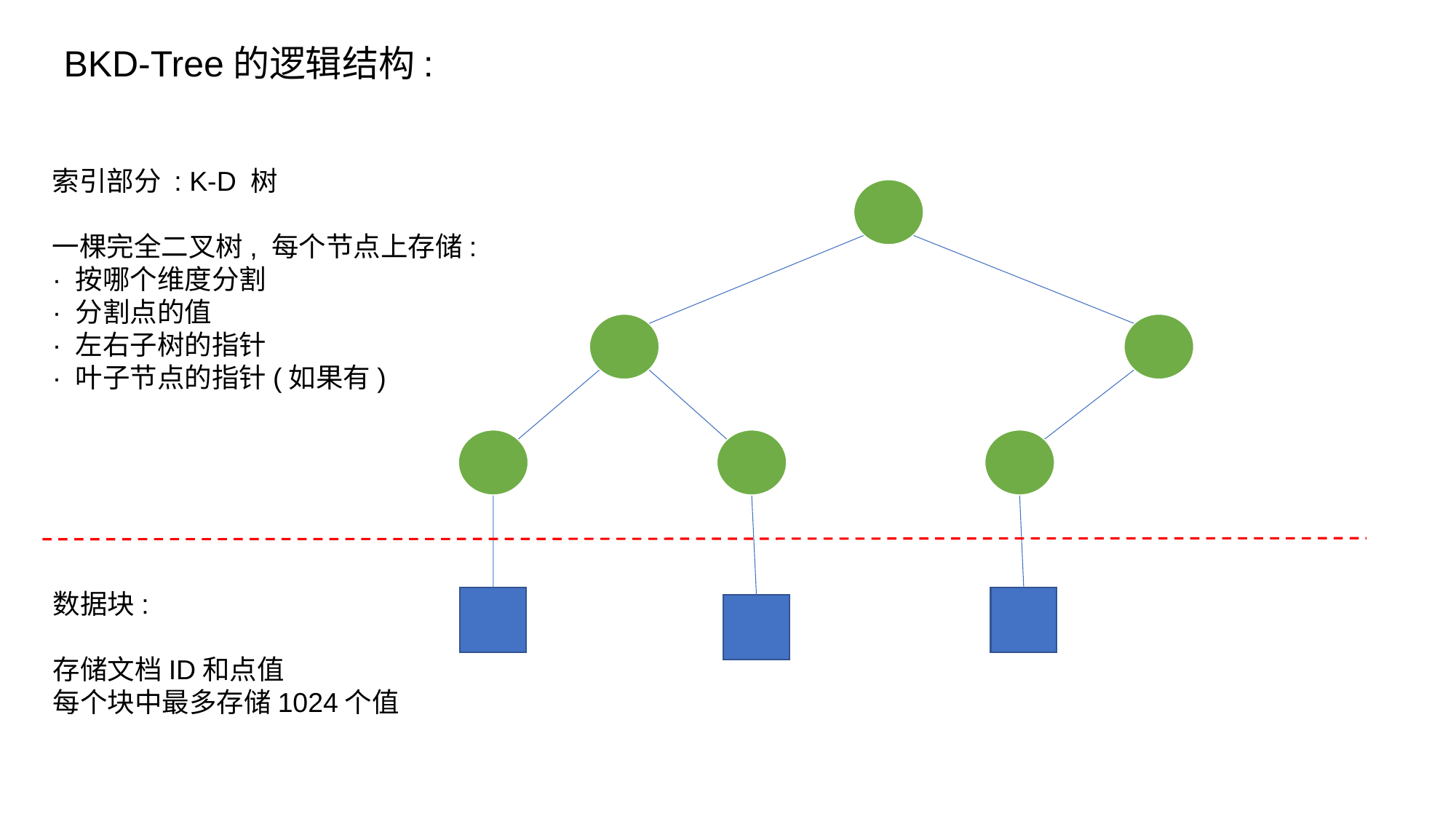

BKD-Tree的逻辑结构:
索引部分 : K-D 树

一棵完全二叉树, 每个节点上存储:
· 按哪个维度分割
· 分割点的值
· 左右子树的指针
· 叶子节点的指针(如果有)

数据块:

存储文档ID和点值
每个块中最多存储1024个值